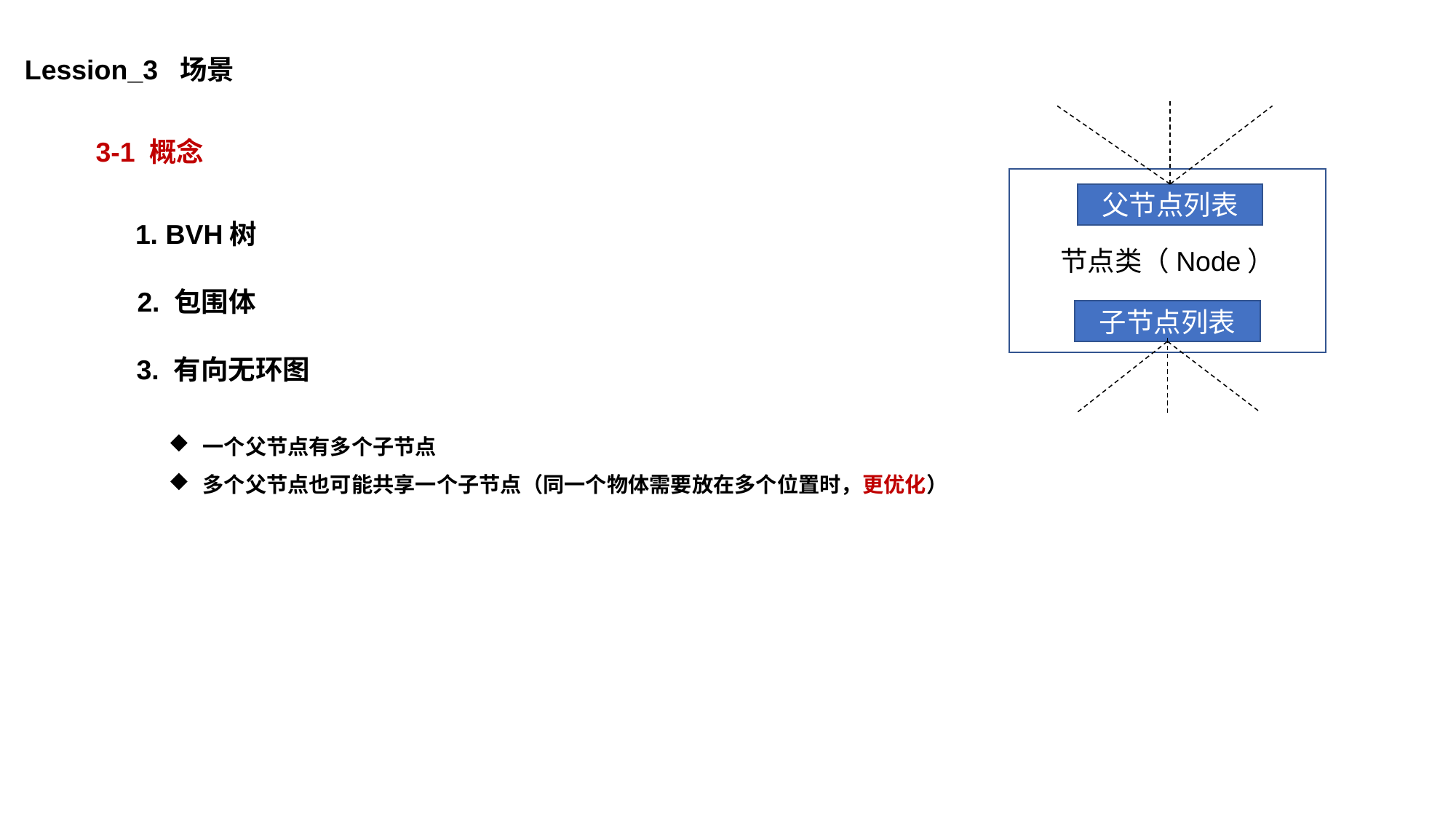

Lession_3  场景
3-1 概念
节点类（Node）
父节点列表
1. BVH树
2. 包围体
子节点列表
3. 有向无环图
一个父节点有多个子节点
多个父节点也可能共享一个子节点（同一个物体需要放在多个位置时，更优化）